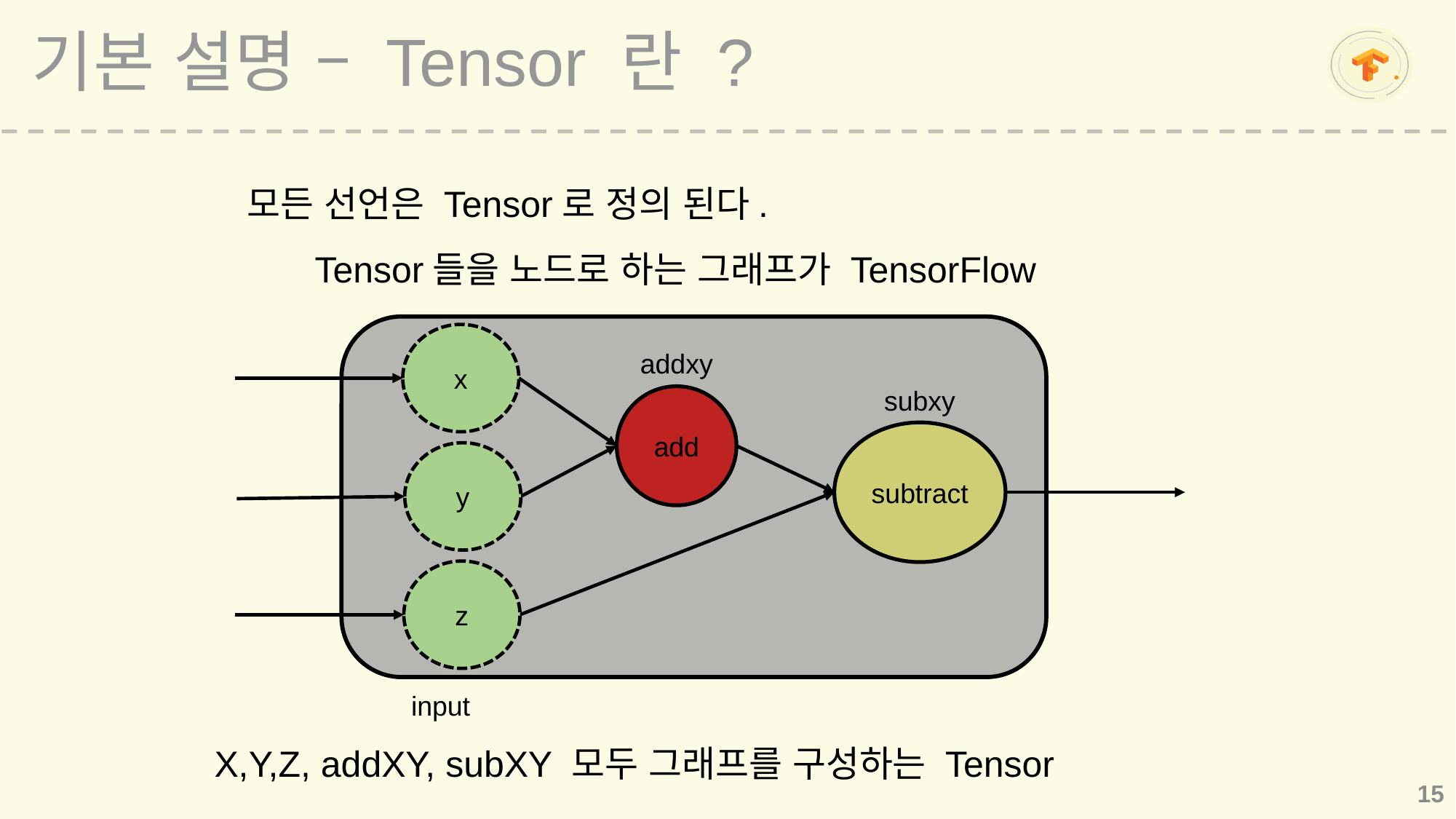

# 기본 설명 – Tensor 란 ?
모든 선언은 Tensor로 정의 된다.
Tensor들을 노드로 하는 그래프가 TensorFlow

x
addxy
subxy
add
subtract
y
z
input
X,Y,Z, addXY, subXY 모두 그래프를 구성하는 Tensor
15